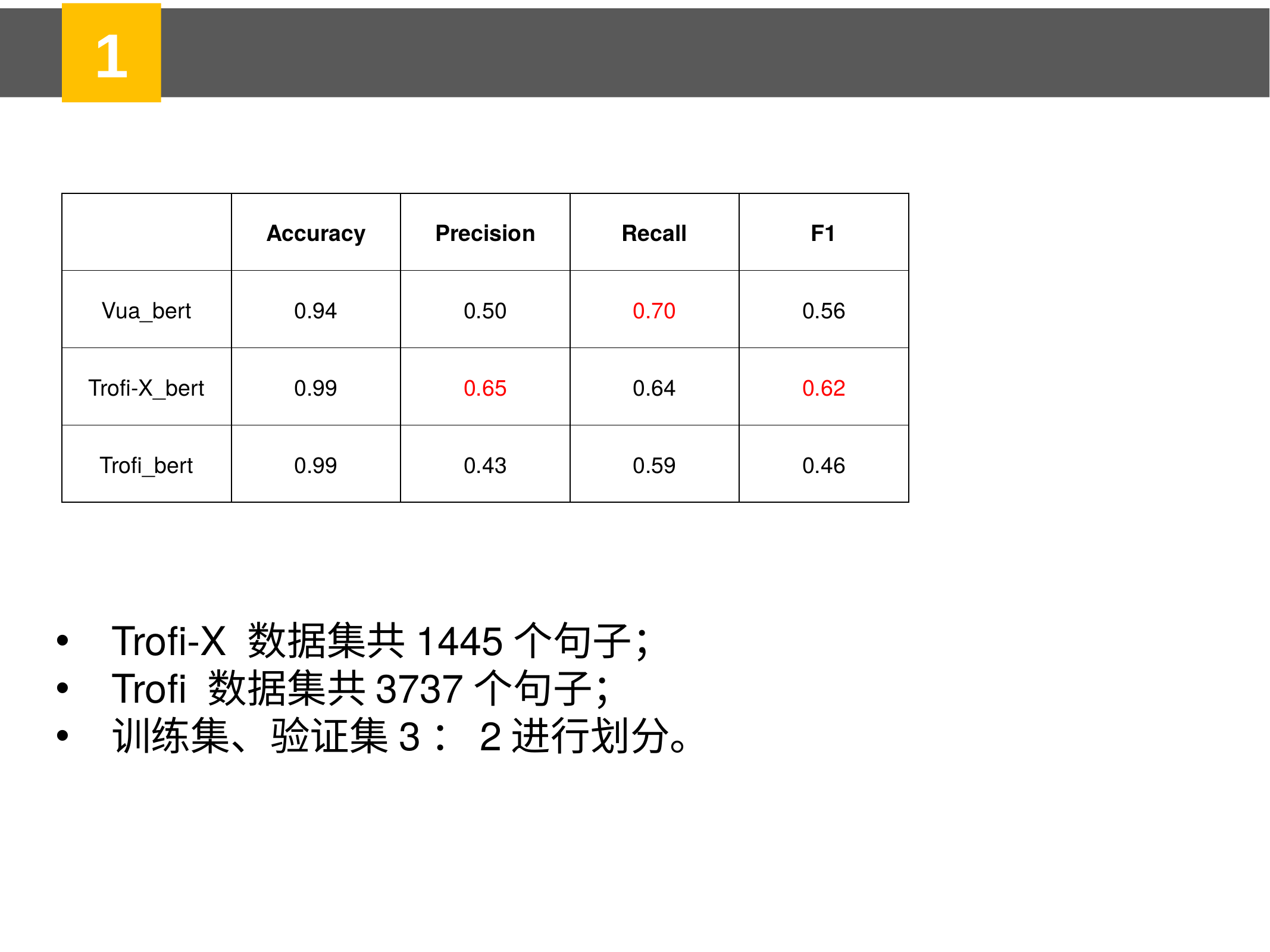

1

|  | Accuracy | Precision | Recall | F1 |
| --- | --- | --- | --- | --- |
| Vua\_bert | 0.94 | 0.50 | 0.70 | 0.56 |
| Trofi-X\_bert | 0.99 | 0.65 | 0.64 | 0.62 |
| Trofi\_bert | 0.99 | 0.43 | 0.59 | 0.46 |
Trofi-X 数据集共1445个句子；
Trofi 数据集共3737个句子；
训练集、验证集3：2进行划分。